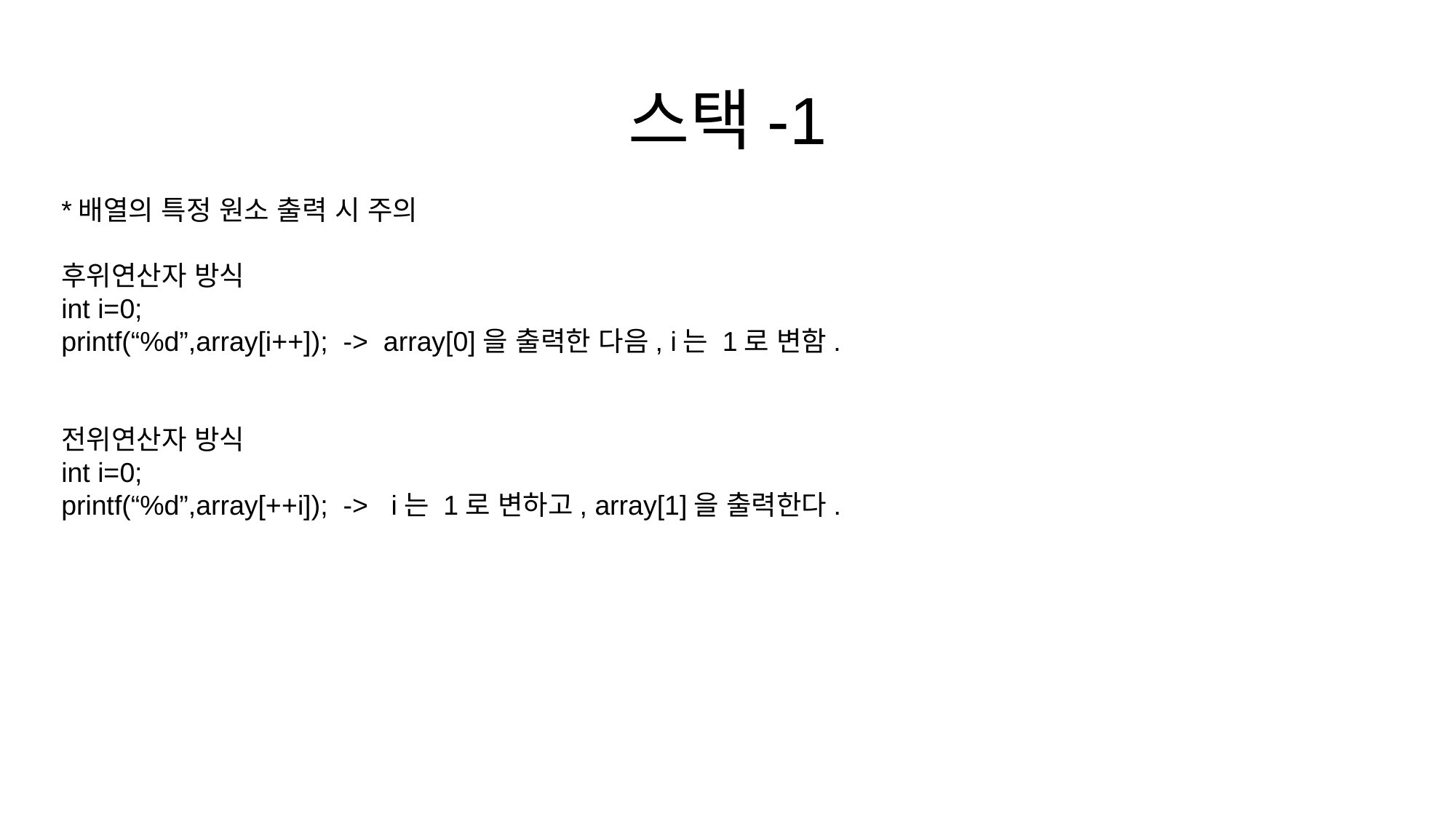

# 스택-1
*배열의 특정 원소 출력 시 주의

후위연산자 방식
int i=0;
printf(“%d”,array[i++]);  ->  array[0]을 출력한 다음, i는 1로 변함.

전위연산자 방식
int i=0;
printf(“%d”,array[++i]);  ->   i는 1로 변하고, array[1]을 출력한다.